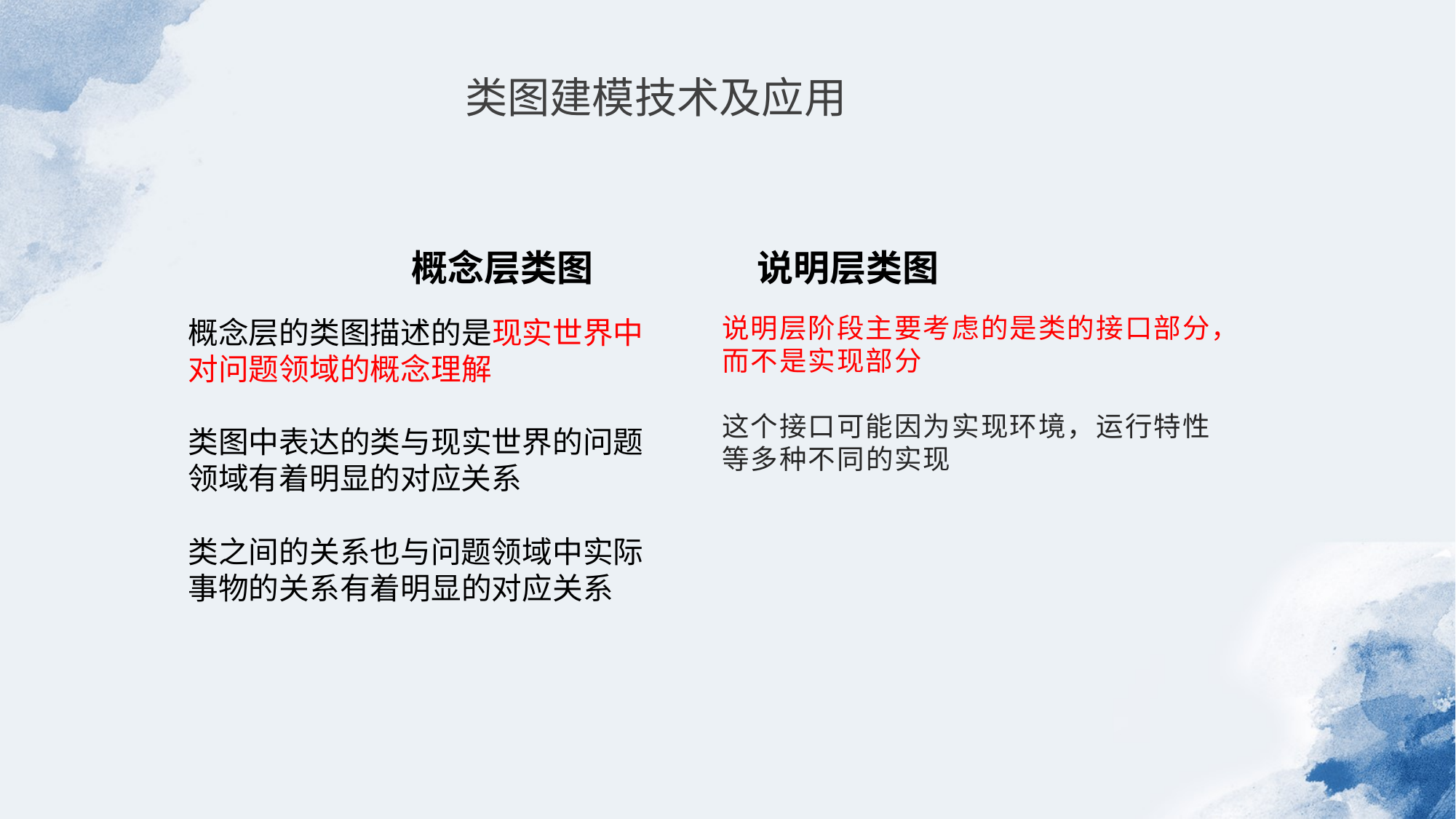

类图建模技术及应用
概念层类图
说明层类图
说明层阶段主要考虑的是类的接口部分，
而不是实现部分

这个接口可能因为实现环境，运行特性等多种不同的实现

概念层的类图描述的是现实世界中
对问题领域的概念理解

类图中表达的类与现实世界的问题领域有着明显的对应关系

类之间的关系也与问题领域中实际事物的关系有着明显的对应关系